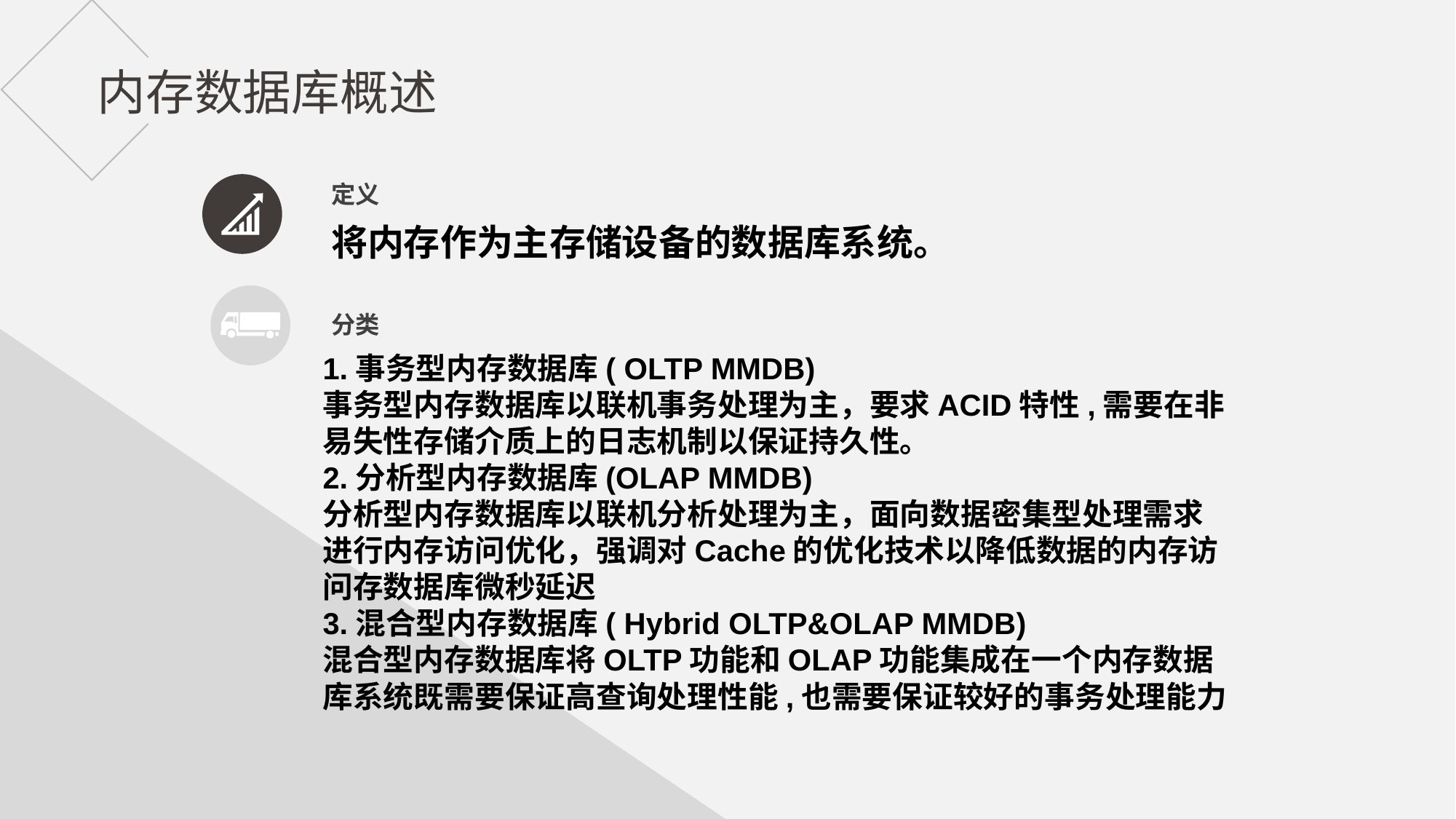

内存数据库概述

定义
将内存作为主存储设备的数据库系统。

分类

1.事务型内存数据库( OLTP MMDB)
事务型内存数据库以联机事务处理为主，要求ACID特性,需要在非易失性存储介质上的日志机制以保证持久性。
2.分析型内存数据库(OLAP MMDB)
分析型内存数据库以联机分析处理为主，面向数据密集型处理需求进行内存访问优化，强调对Cache的优化技术以降低数据的内存访问存数据库微秒延迟
3.混合型内存数据库( Hybrid OLTP&OLAP MMDB)
混合型内存数据库将OLTP功能和OLAP功能集成在一个内存数据库系统既需要保证高查询处理性能,也需要保证较好的事务处理能力